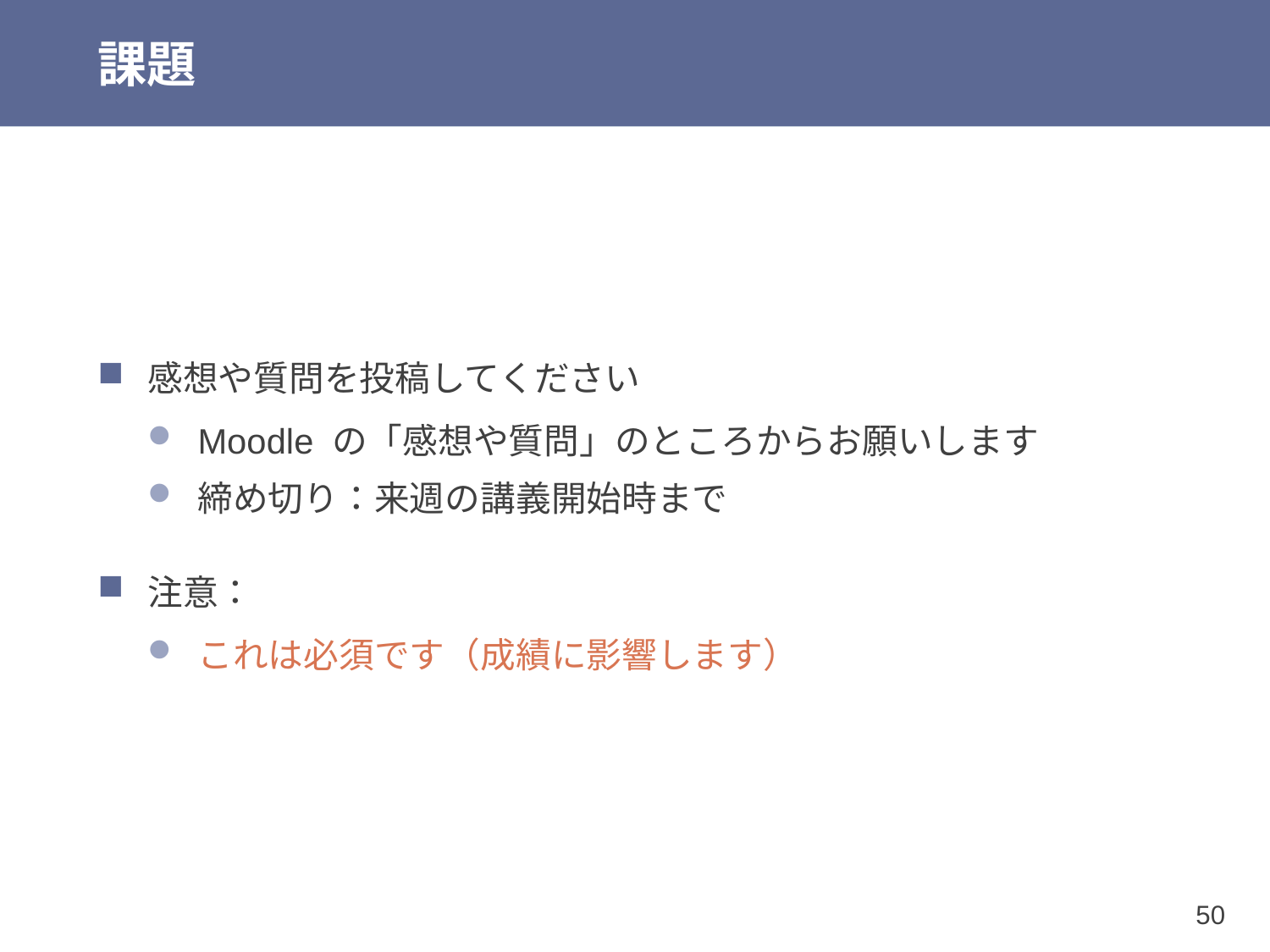

# 課題
感想や質問を投稿してください
Moodle の「感想や質問」のところからお願いします
締め切り：来週の講義開始時まで
注意：
これは必須です（成績に影響します）